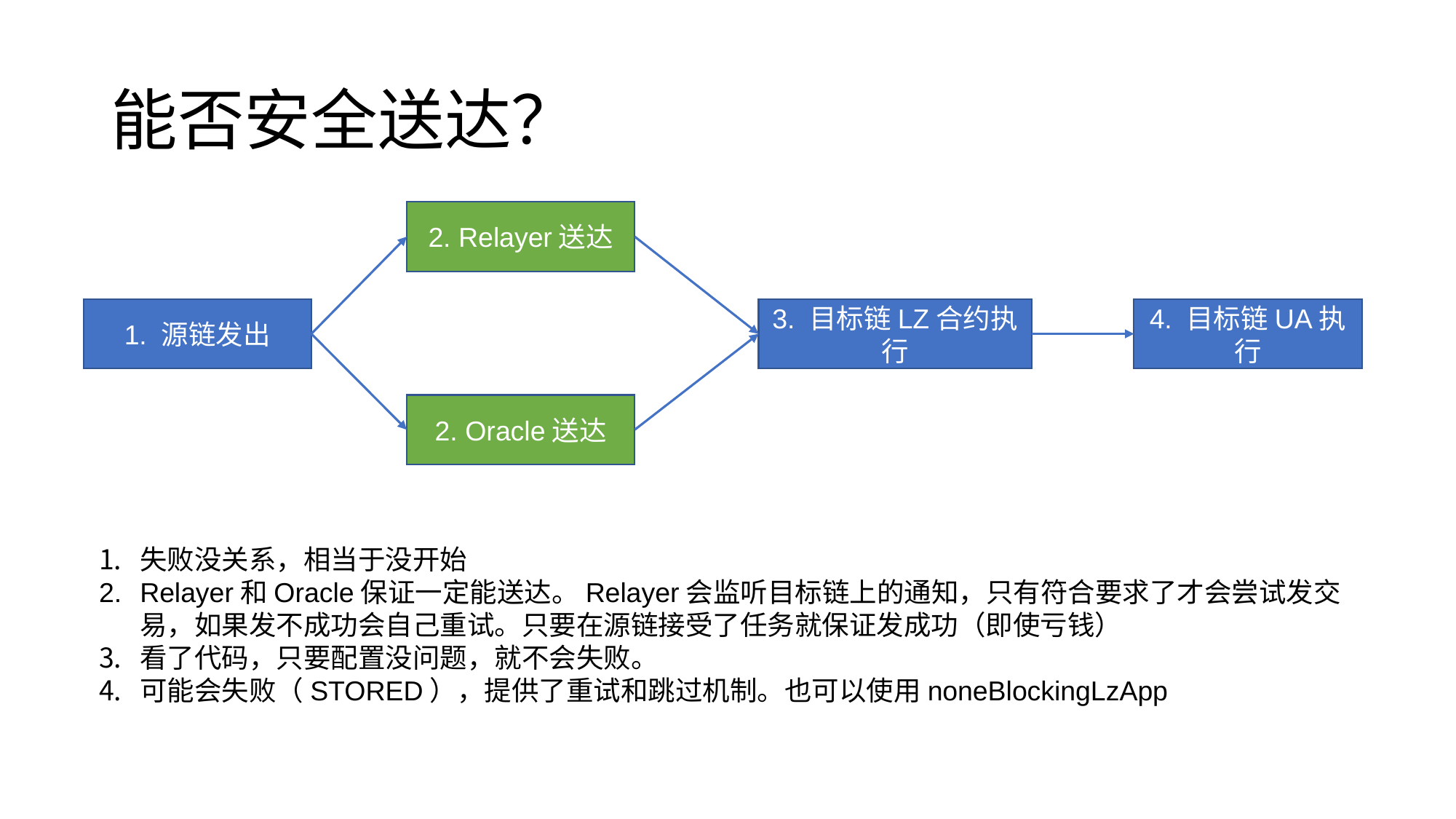

# 能否安全送达？
2. Relayer送达
1. 源链发出
3. 目标链LZ合约执行
4. 目标链UA执行
2. Oracle送达
失败没关系，相当于没开始
Relayer和Oracle保证一定能送达。Relayer会监听目标链上的通知，只有符合要求了才会尝试发交易，如果发不成功会自己重试。只要在源链接受了任务就保证发成功（即使亏钱）
看了代码，只要配置没问题，就不会失败。
可能会失败（STORED），提供了重试和跳过机制。也可以使用noneBlockingLzApp